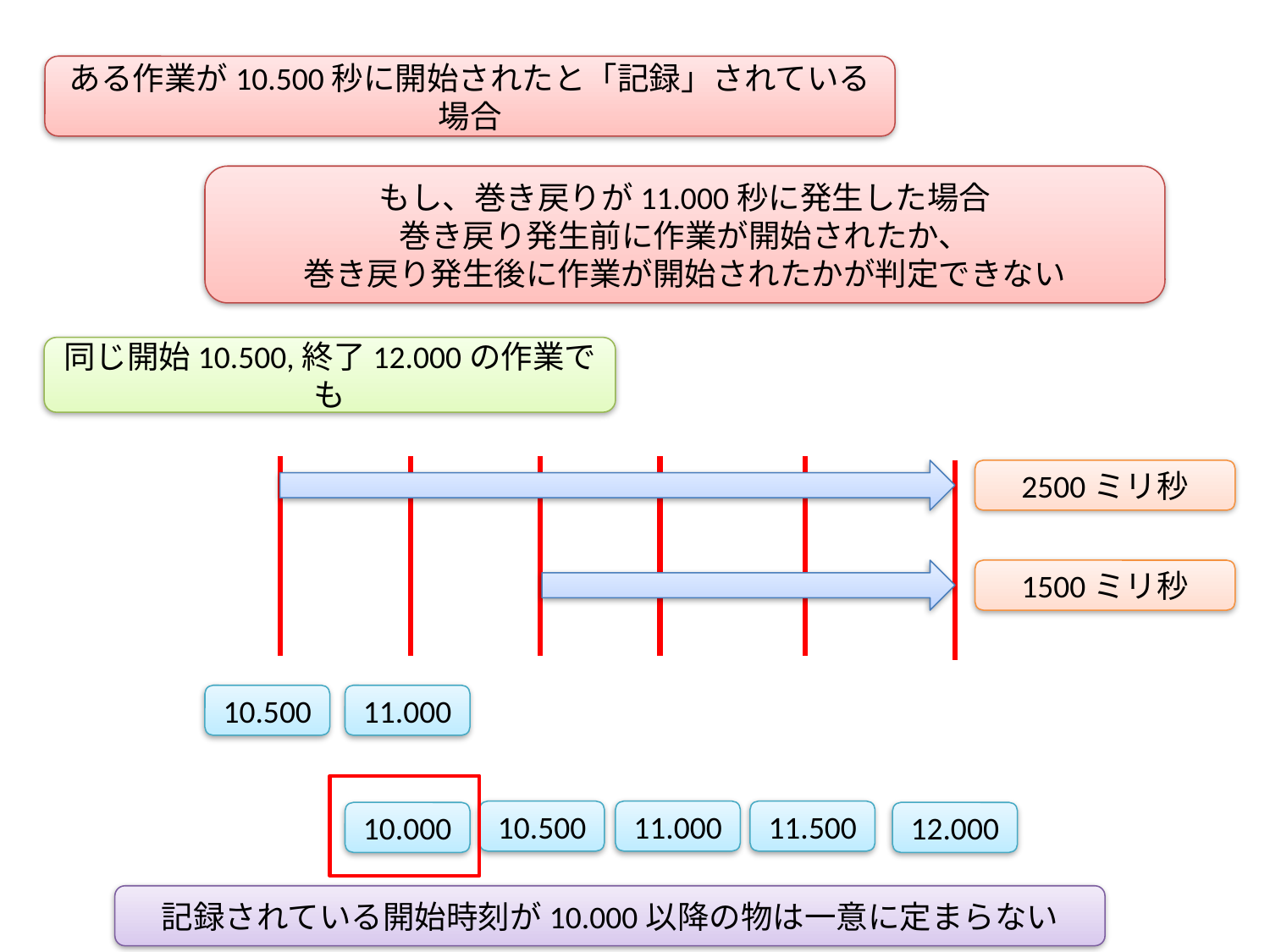

ある作業が10.500秒に開始されたと「記録」されている場合
もし、巻き戻りが11.000秒に発生した場合
巻き戻り発生前に作業が開始されたか、
巻き戻り発生後に作業が開始されたかが判定できない
同じ開始10.500,終了12.000の作業でも

2500ミリ秒

1500ミリ秒
10.500
11.000

10.500
11.000
11.500
10.000
12.000
記録されている開始時刻が10.000以降の物は一意に定まらない